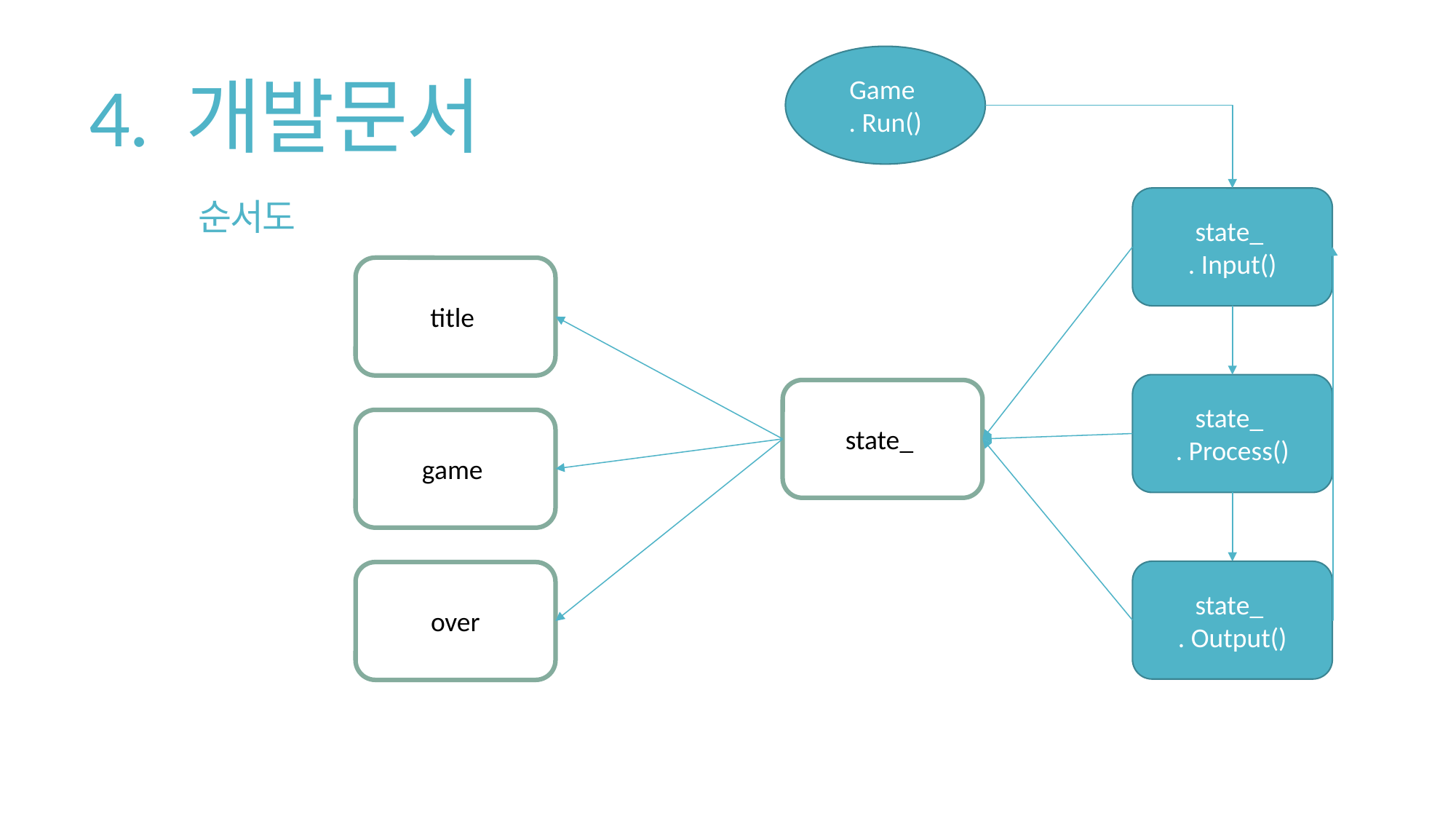

Game
. Run()
# 4. 개발문서 순서도
state_
. Input()
title
state_
. Process()
state_
game
state_
. Output()
over